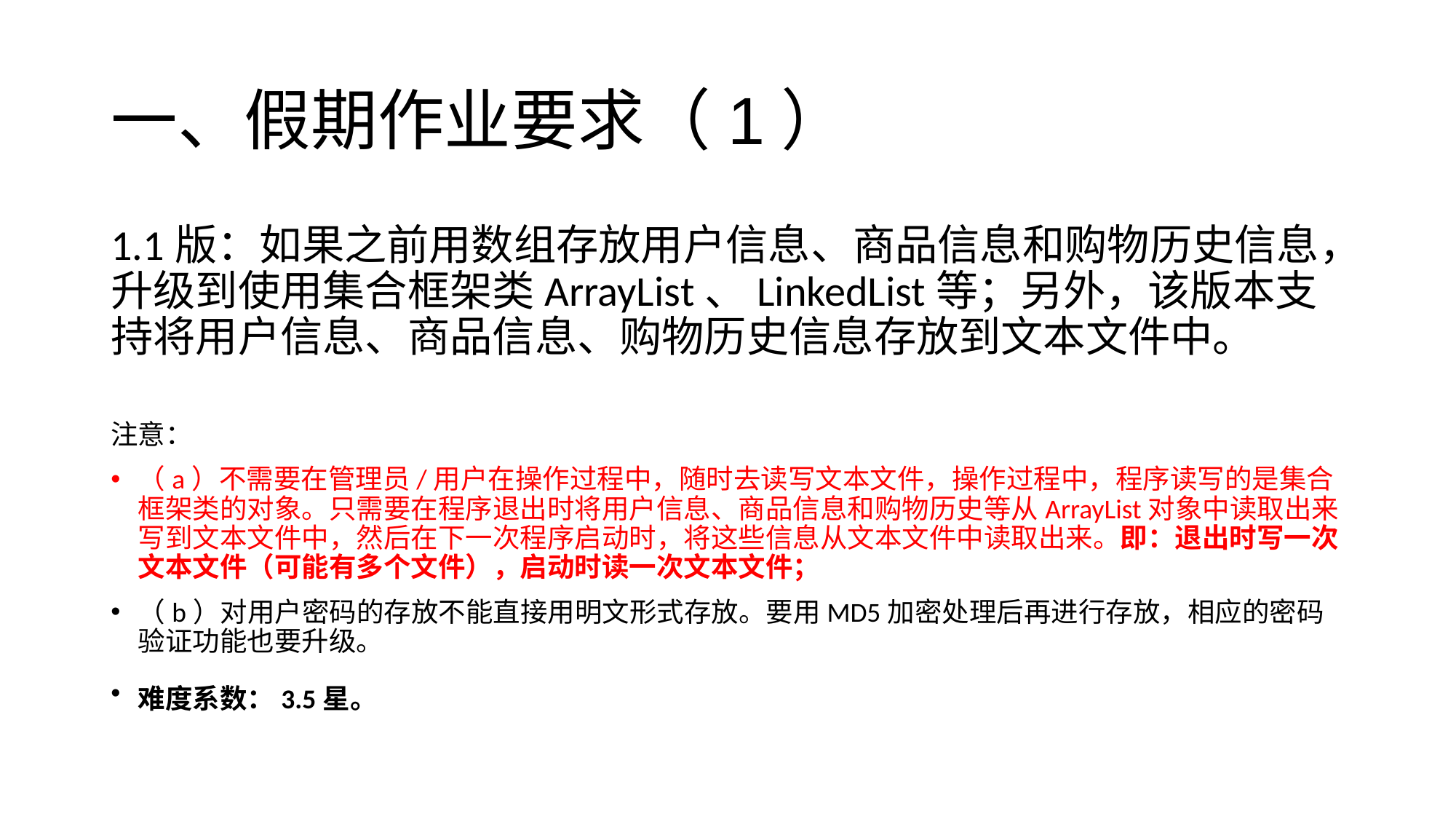

# 一、假期作业要求（1）
1.1版：如果之前用数组存放用户信息、商品信息和购物历史信息，升级到使用集合框架类ArrayList、LinkedList等；另外，该版本支持将用户信息、商品信息、购物历史信息存放到文本文件中。

注意：
（a）不需要在管理员/用户在操作过程中，随时去读写文本文件，操作过程中，程序读写的是集合框架类的对象。只需要在程序退出时将用户信息、商品信息和购物历史等从ArrayList对象中读取出来写到文本文件中，然后在下一次程序启动时，将这些信息从文本文件中读取出来。即：退出时写一次文本文件（可能有多个文件），启动时读一次文本文件；
（b）对用户密码的存放不能直接用明文形式存放。要用MD5加密处理后再进行存放，相应的密码验证功能也要升级。
难度系数：3.5星。